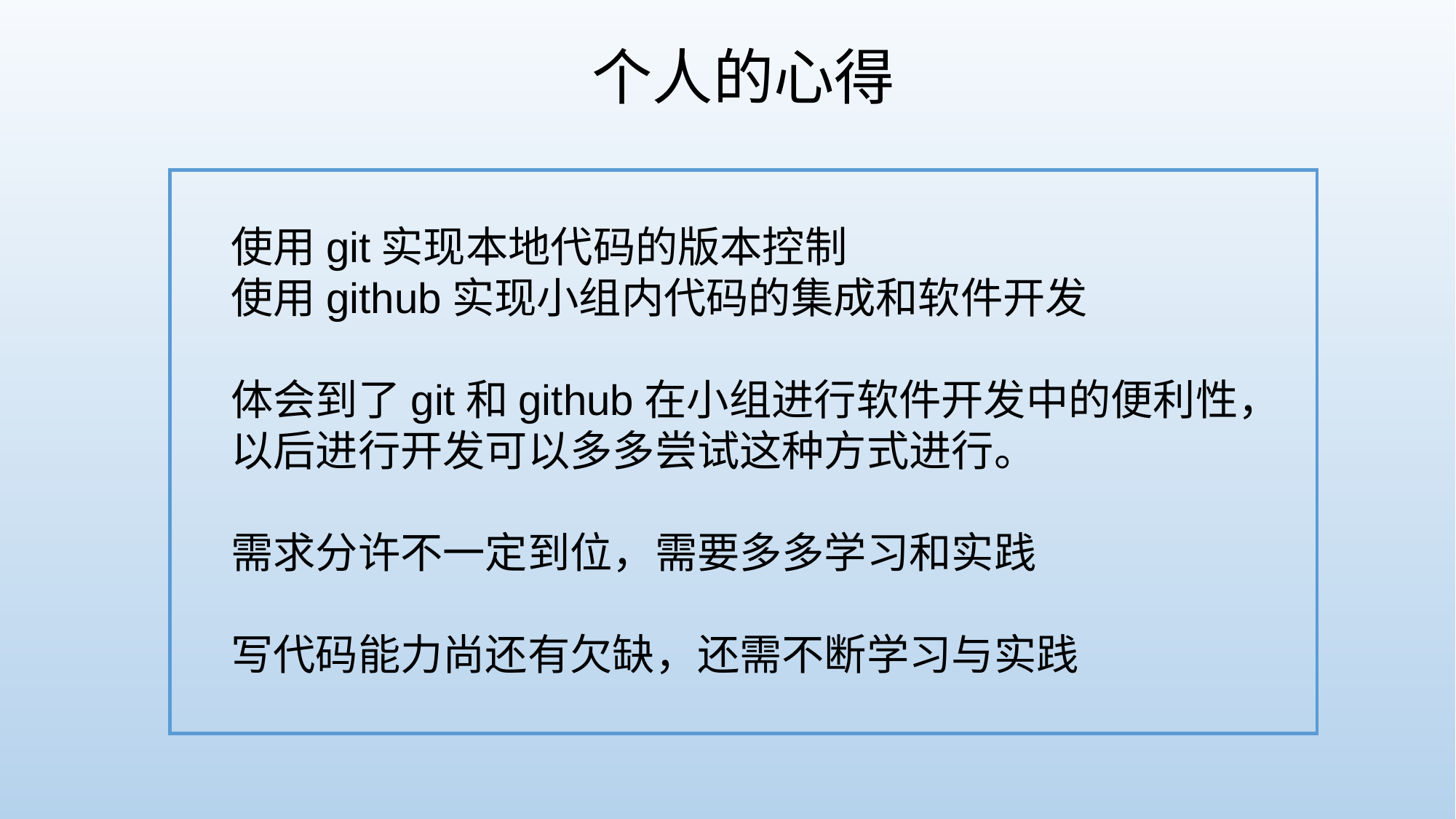

个人的心得

使用git实现本地代码的版本控制
使用github实现小组内代码的集成和软件开发

体会到了git和github在小组进行软件开发中的便利性，以后进行开发可以多多尝试这种方式进行。

需求分许不一定到位，需要多多学习和实践

写代码能力尚还有欠缺，还需不断学习与实践